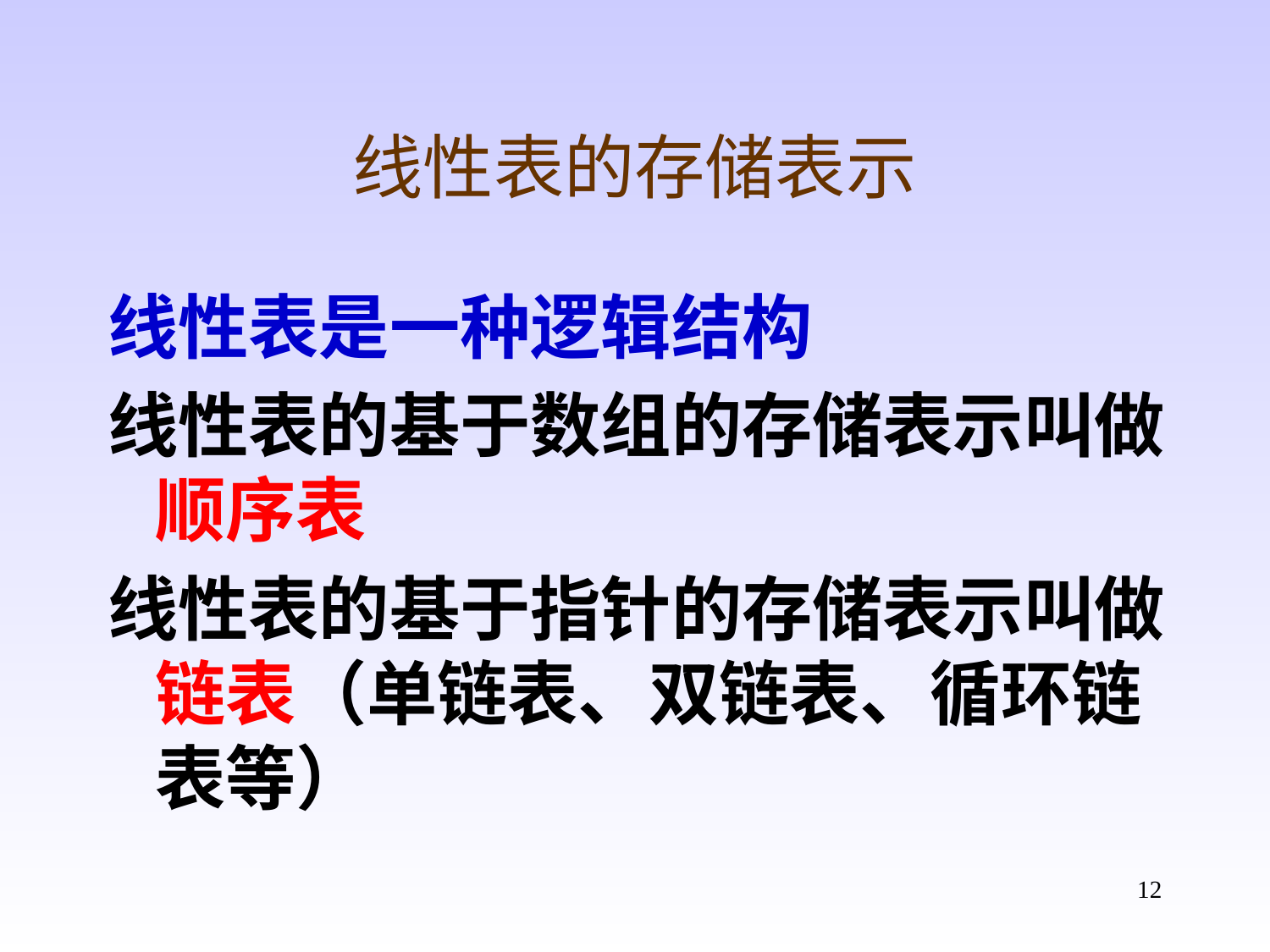

线性表的存储表示
线性表是一种逻辑结构
线性表的基于数组的存储表示叫做顺序表
线性表的基于指针的存储表示叫做链表（单链表、双链表、循环链表等）
12